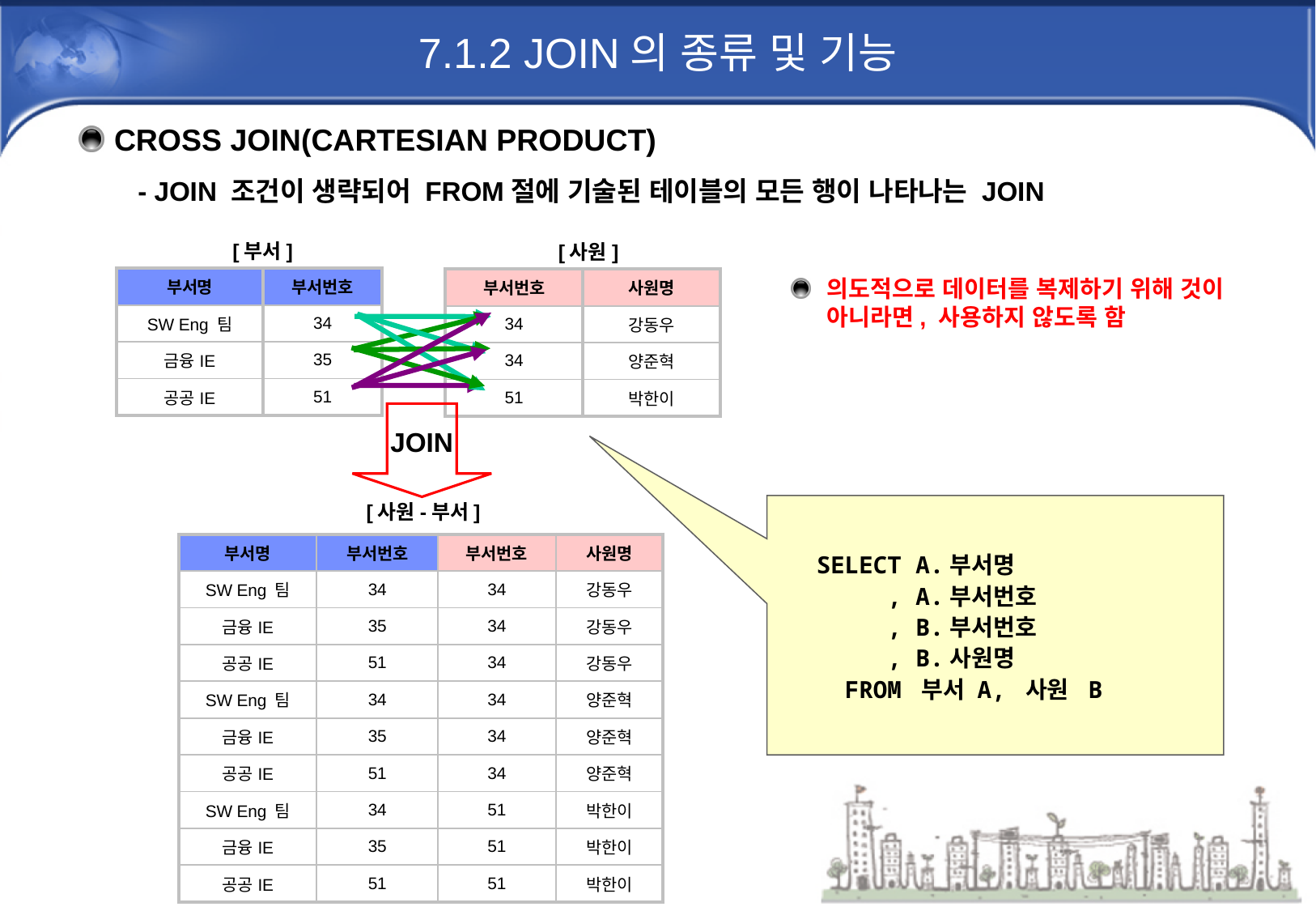

# 7.1.2 JOIN의 종류 및 기능
CROSS JOIN(CARTESIAN PRODUCT)
- JOIN 조건이 생략되어 FROM절에 기술된 테이블의 모든 행이 나타나는 JOIN
[부서]
[사원]
| 부서명 | 부서번호 |
| --- | --- |
| SW Eng 팀 | 34 |
| 금융IE | 35 |
| 공공IE | 51 |
의도적으로 데이터를 복제하기 위해 것이 아니라면, 사용하지 않도록 함

| 부서번호 | 사원명 |
| --- | --- |
| 34 | 강동우 |
| 34 | 양준혁 |
| 51 | 박한이 |

JOIN
   SELECT A.부서명
        , A.부서번호
        , B.부서번호
        , B.사원명
     FROM 부서 A, 사원  B
[사원-부서]
| 부서명 | 부서번호 | 부서번호 | 사원명 |
| --- | --- | --- | --- |
| SW Eng 팀 | 34 | 34 | 강동우 |
| 금융IE | 35 | 34 | 강동우 |
| 공공IE | 51 | 34 | 강동우 |
| SW Eng 팀 | 34 | 34 | 양준혁 |
| 금융IE | 35 | 34 | 양준혁 |
| 공공IE | 51 | 34 | 양준혁 |
| SW Eng 팀 | 34 | 51 | 박한이 |
| 금융IE | 35 | 51 | 박한이 |
| 공공IE | 51 | 51 | 박한이 |